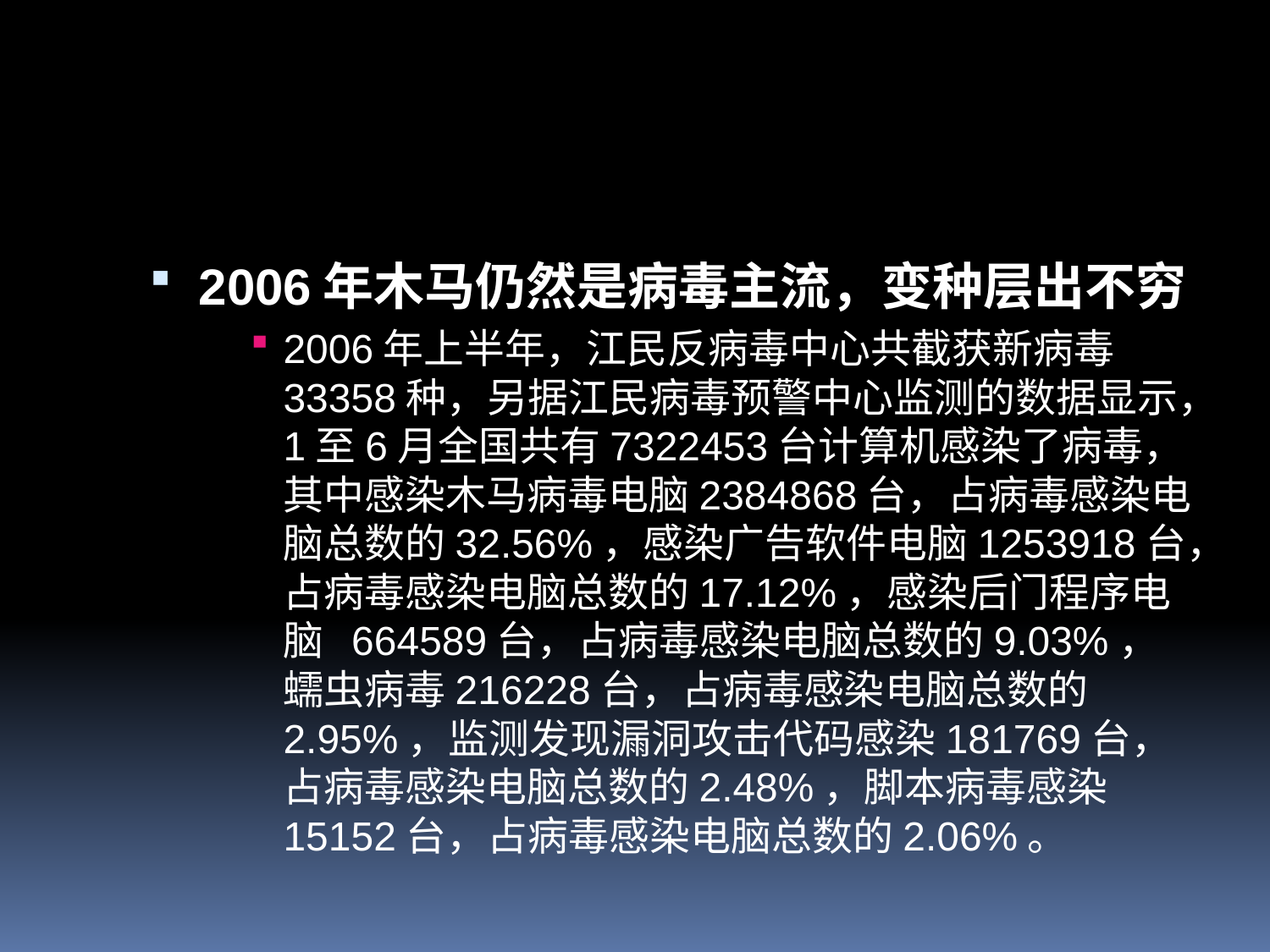

#
2006年木马仍然是病毒主流，变种层出不穷
2006年上半年，江民反病毒中心共截获新病毒33358种，另据江民病毒预警中心监测的数据显示，1至6月全国共有7322453台计算机感染了病毒，其中感染木马病毒电脑2384868台，占病毒感染电脑总数的32.56%，感染广告软件电脑1253918台，占病毒感染电脑总数的17.12%，感染后门程序电脑  664589台，占病毒感染电脑总数的9.03%，蠕虫病毒216228台，占病毒感染电脑总数的2.95%，监测发现漏洞攻击代码感染181769台，占病毒感染电脑总数的2.48%，脚本病毒感染15152台，占病毒感染电脑总数的2.06%。